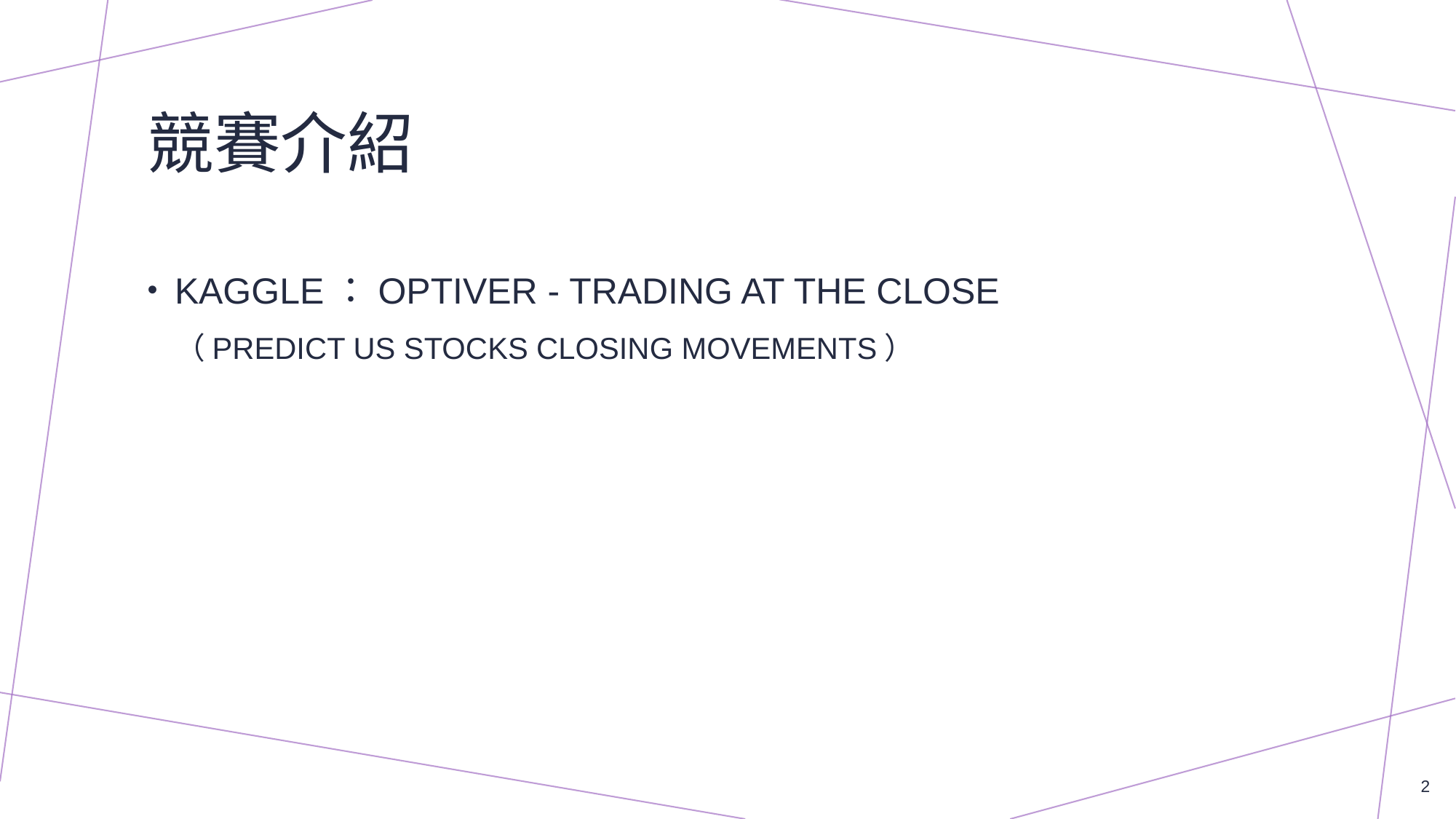

# 競賽介紹
Kaggle：OPTIVER - TRADING AT THE CLOSE
（PREDICT US STOCKS CLOSING MOVEMENTS）
2